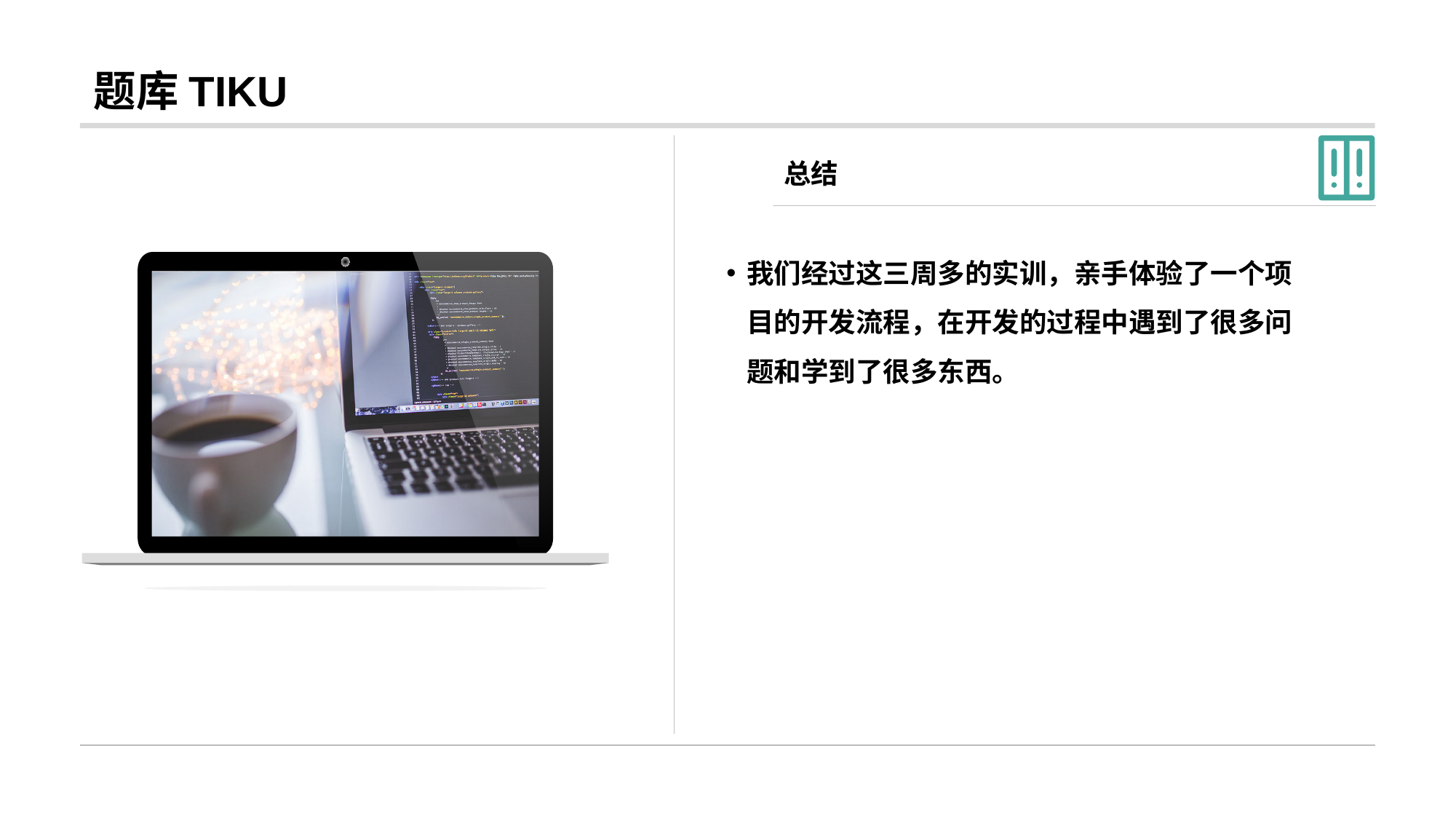

# 题库TIKU

总结
我们经过这三周多的实训，亲手体验了一个项目的开发流程，在开发的过程中遇到了很多问题和学到了很多东西。

18